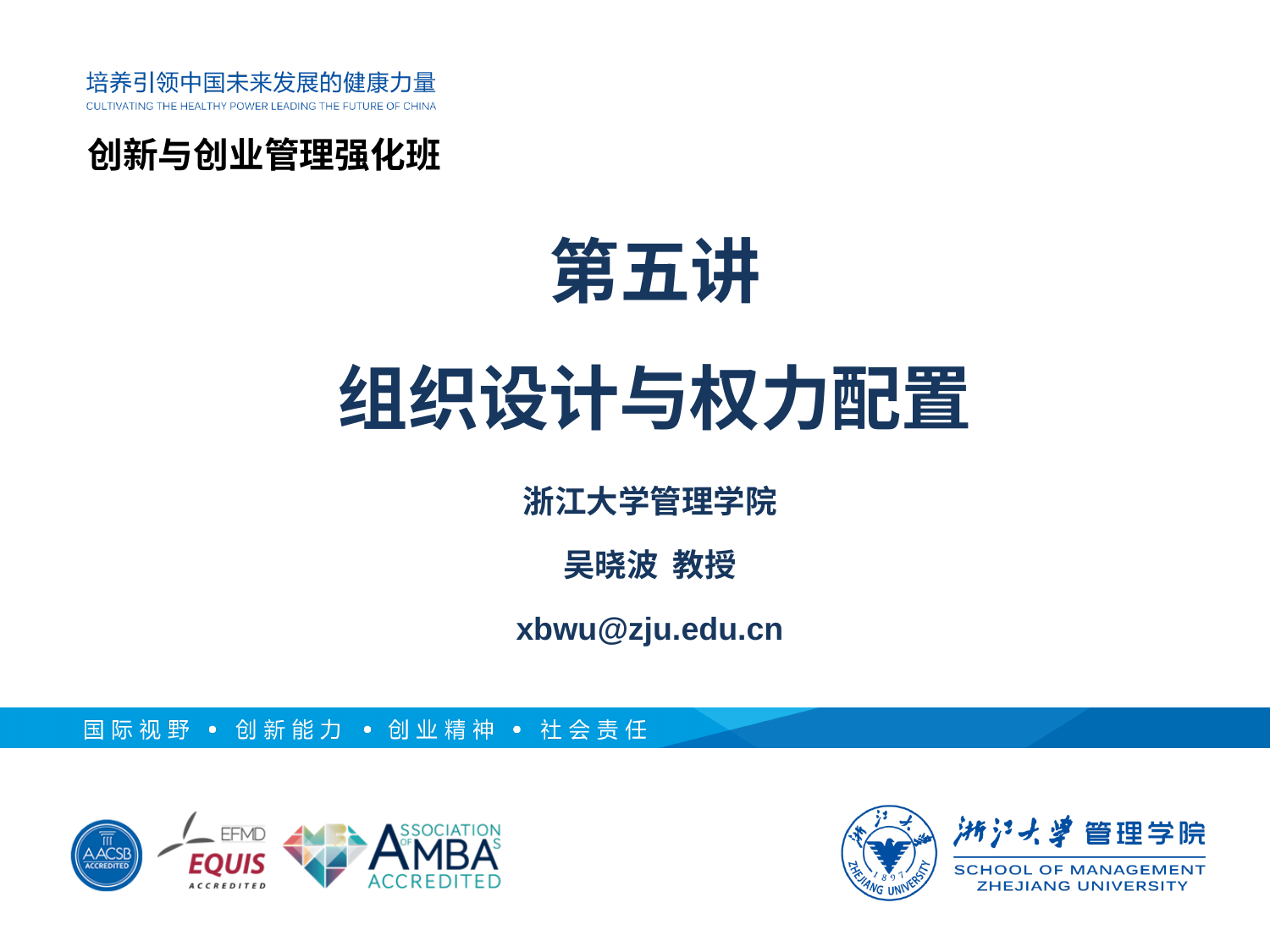

创新与创业管理强化班
# 第五讲 组织设计与权力配置
浙江大学管理学院
吴晓波  教授
xbwu@zju.edu.cn